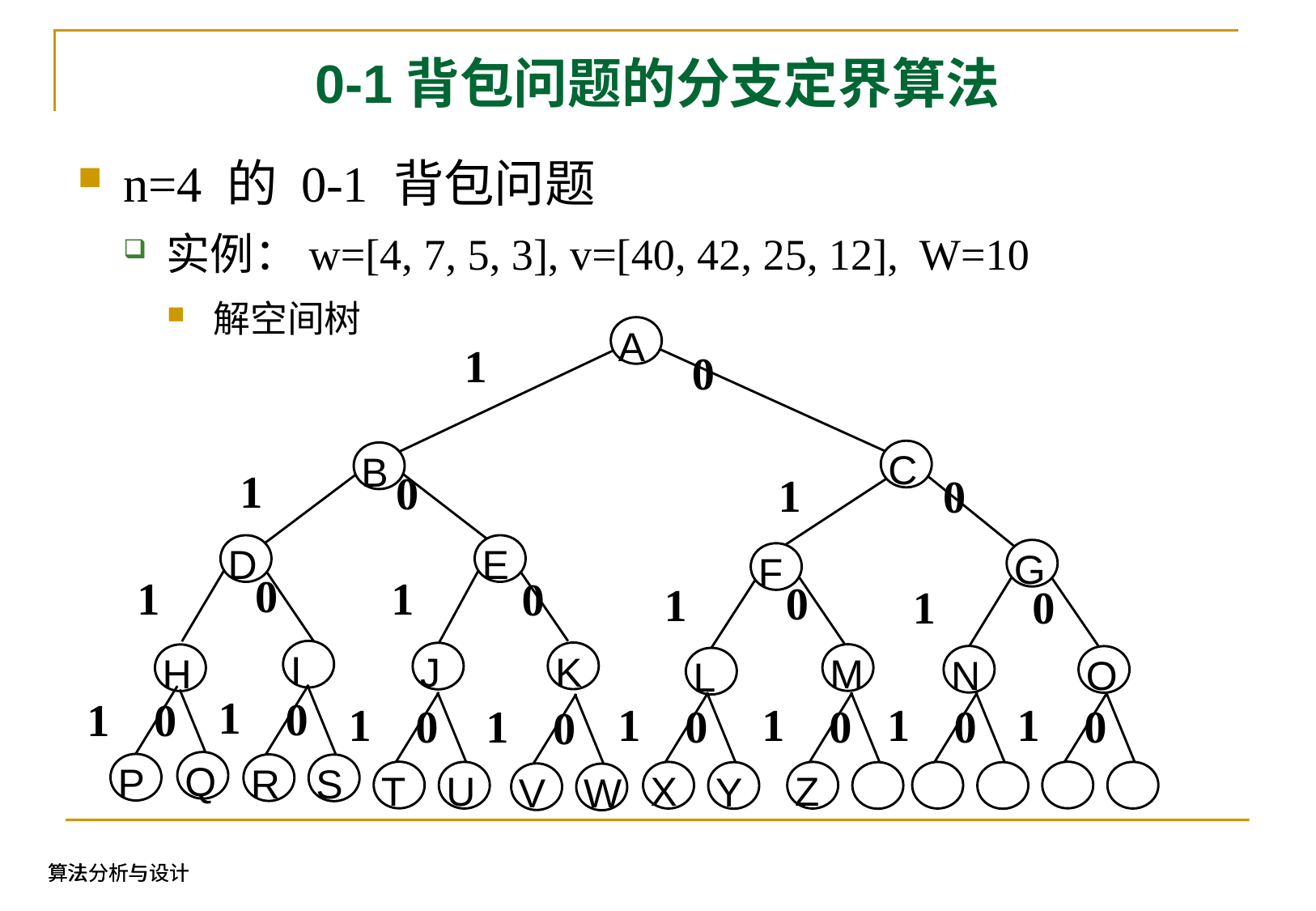

# 0-1背包问题的分支定界算法
n=4 的 0-1 背包问题
实例：w=[4, 7, 5, 3], v=[40, 42, 25, 12],  W=10
解空间树
A
1
0

C
B
1
0
1
0

D
E
G
F
0
1
1

0

0

1

1
0

I
K
J
M
H
N
O
L

1

0
1
0

1
1
1
1
1
0
1
0
0
0
0
0
Q
P
R
S
T

U
X
Z

Y

V
W
算法分析与设计
算法分析与设计